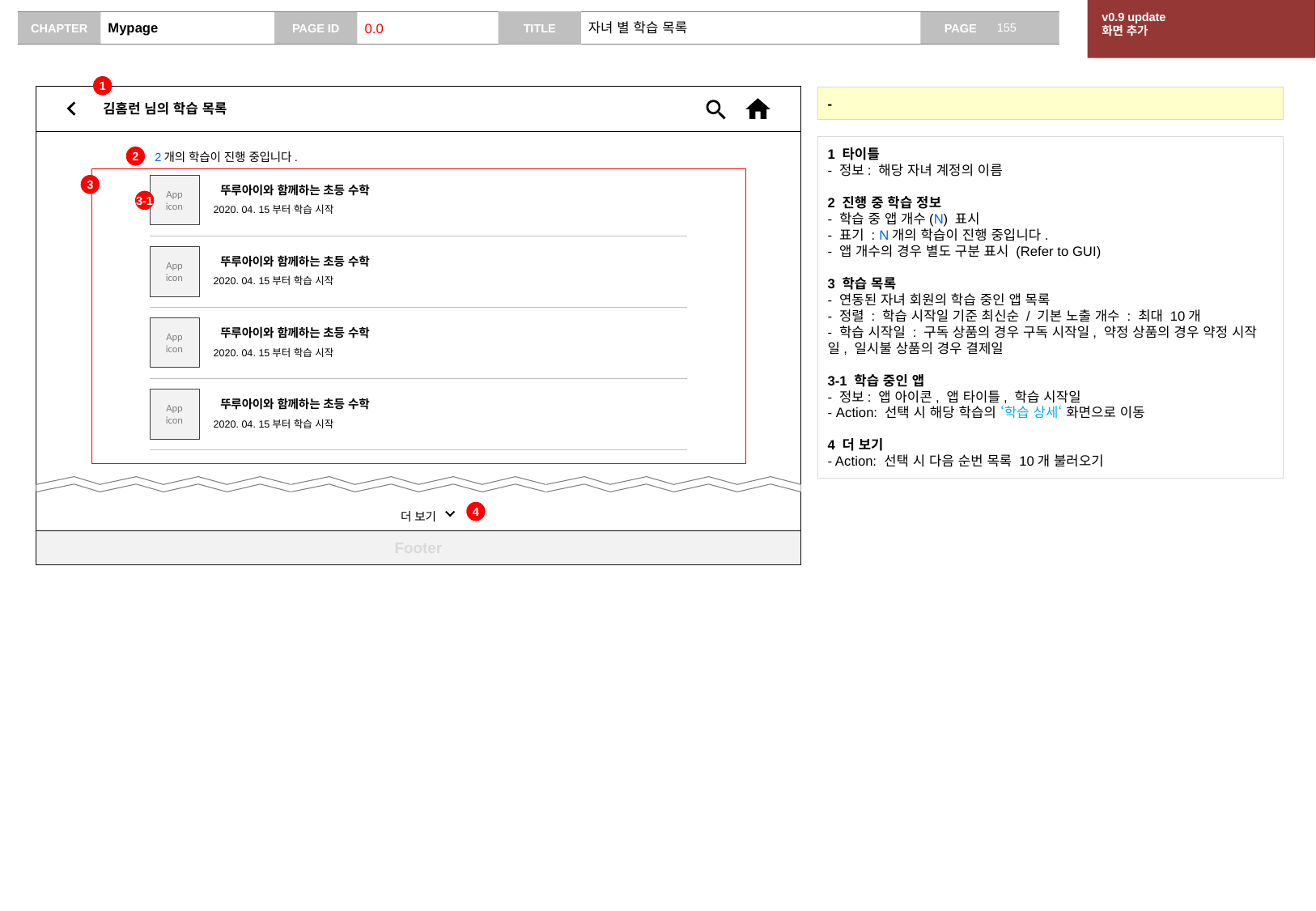

v0.9 update
화면 추가

# Mypage
0.0
자녀 별 학습 목록
1

김홈런 님의 학습 목록

-

1 타이틀
- 정보: 해당 자녀 계정의 이름
2 진행 중 학습 정보
- 학습 중 앱 개수(N) 표시
- 표기 : N개의 학습이 진행 중입니다.
- 앱 개수의 경우 별도 구분 표시 (Refer to GUI)
3 학습 목록
- 연동된 자녀 회원의 학습 중인 앱 목록
- 정렬 : 학습 시작일 기준 최신순 / 기본 노출 개수 : 최대 10개
- 학습 시작일 : 구독 상품의 경우 구독 시작일, 약정 상품의 경우 약정 시작일, 일시불 상품의 경우 결제일
3-1 학습 중인 앱
- 정보: 앱 아이콘, 앱 타이틀, 학습 시작일
- Action: 선택 시 해당 학습의 ‘학습 상세‘ 화면으로 이동
4 더 보기
- Action: 선택 시 다음 순번 목록 10개 불러오기
2
2개의 학습이 진행 중입니다.

3
App
icon
뚜루아이와 함께하는 초등 수학
3-1
2020. 04. 15부터 학습 시작
App
icon
뚜루아이와 함께하는 초등 수학
2020. 04. 15부터 학습 시작
App
icon
뚜루아이와 함께하는 초등 수학
2020. 04. 15부터 학습 시작
App
icon
뚜루아이와 함께하는 초등 수학
2020. 04. 15부터 학습 시작

더 보기

4
Footer